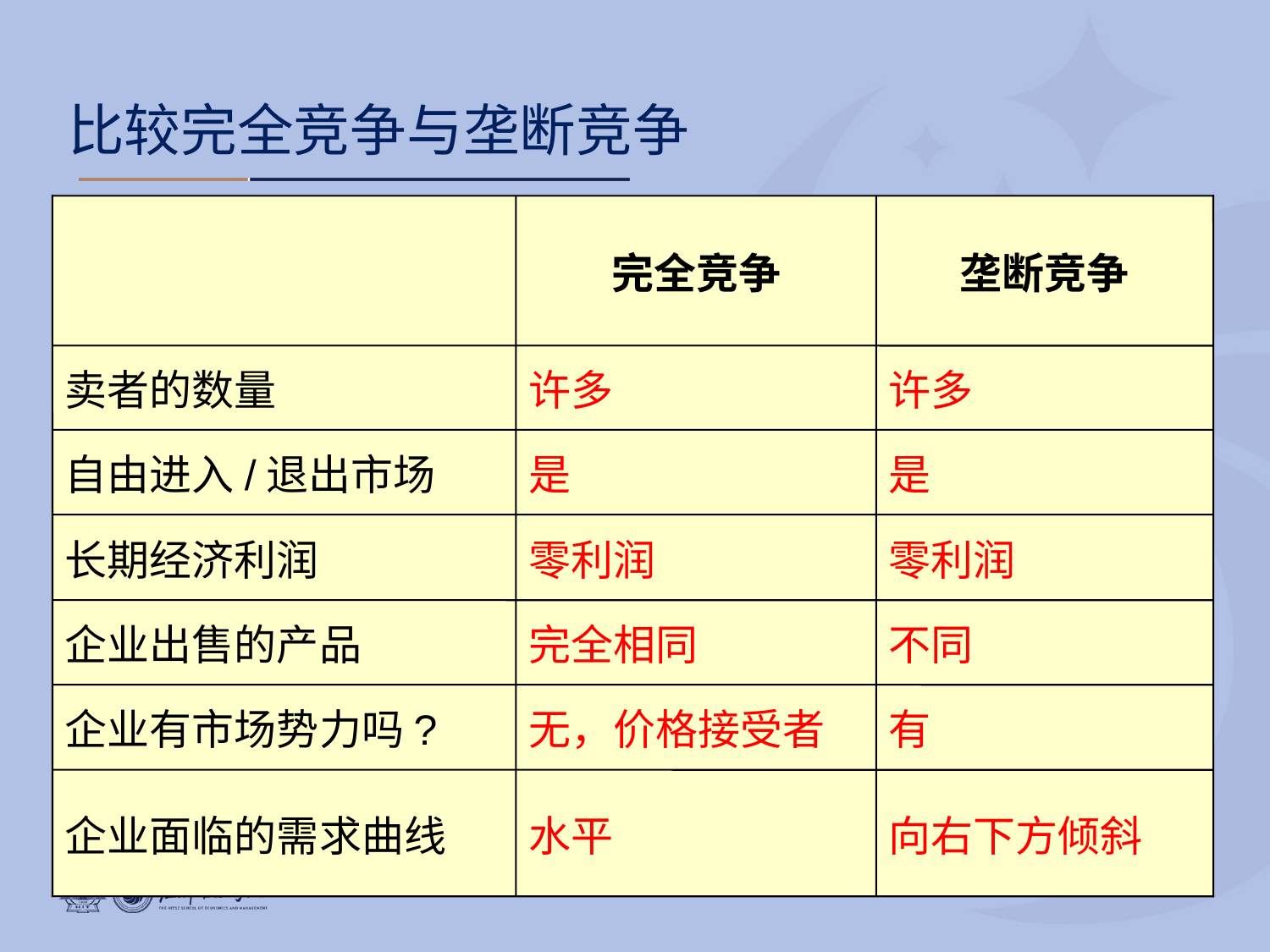

# 比较完全竞争与垄断竞争

完全竞争

垄断竞争

卖者的数量
许多
许多

自由进入/退出市场
是
是

长期经济利润
零利润
零利润

企业出售的产品
完全相同
不同

企业有市场势力吗?
无，价格接受者
有

企业面临的需求曲线
水平
向右下方倾斜